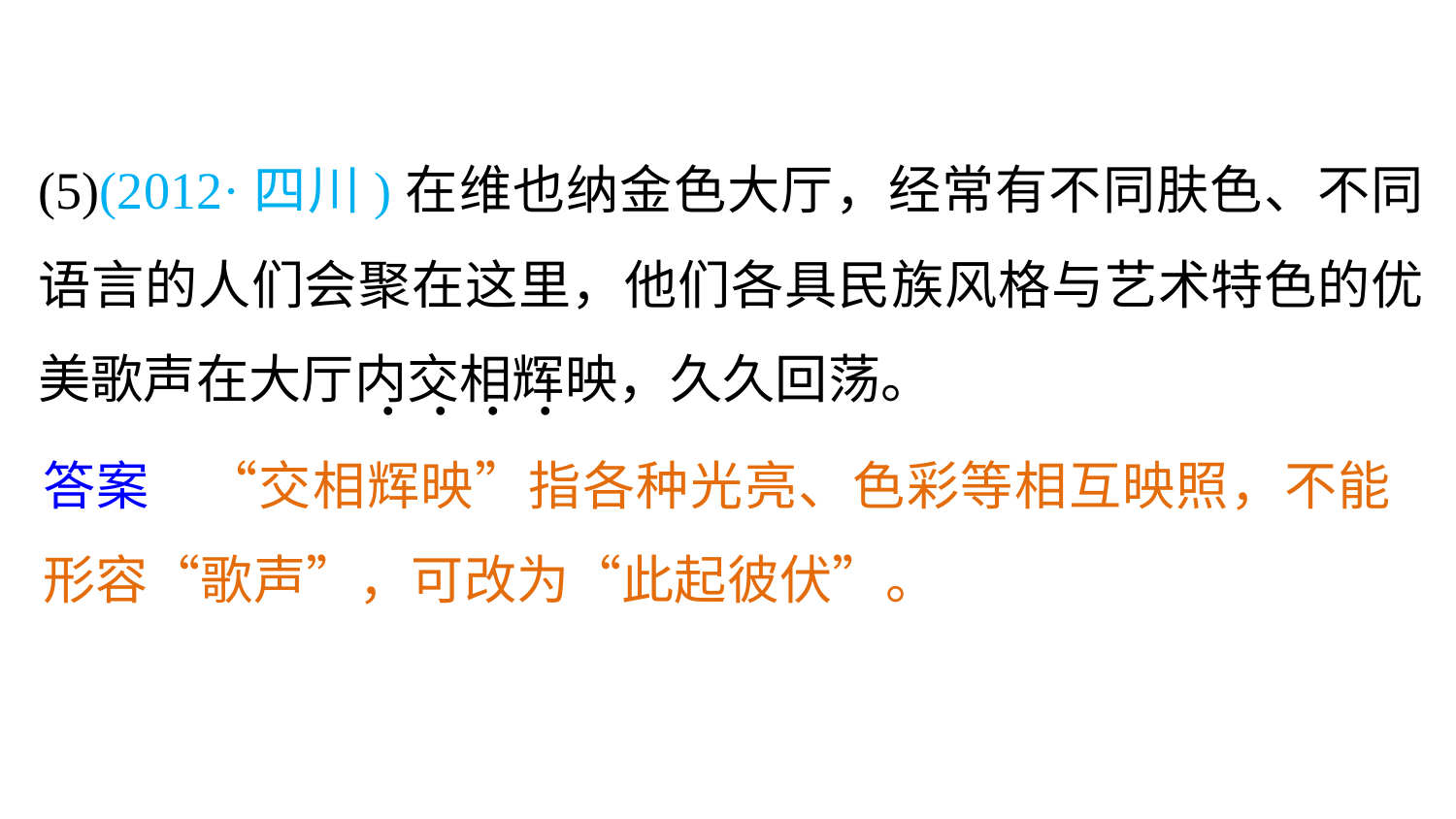

(5)(2012·四川)在维也纳金色大厅，经常有不同肤色、不同语言的人们会聚在这里，他们各具民族风格与艺术特色的优美歌声在大厅内交相辉映，久久回荡。
.   .   .   .
答案　“交相辉映”指各种光亮、色彩等相互映照，不能形容“歌声”，可改为“此起彼伏”。